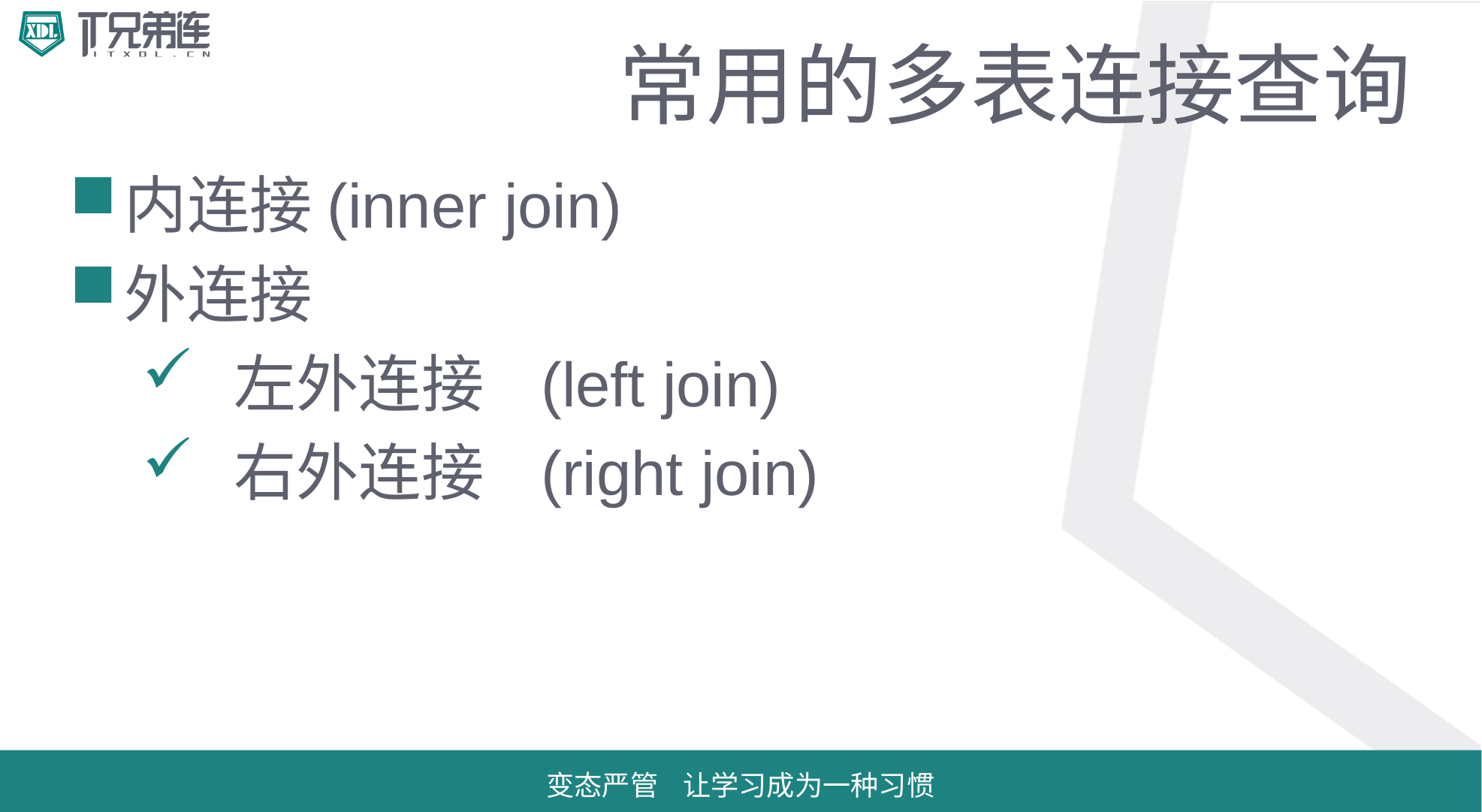

# 常用的多表连接查询
内连接(inner join)
外连接
左外连接   (left join)
右外连接   (right join)